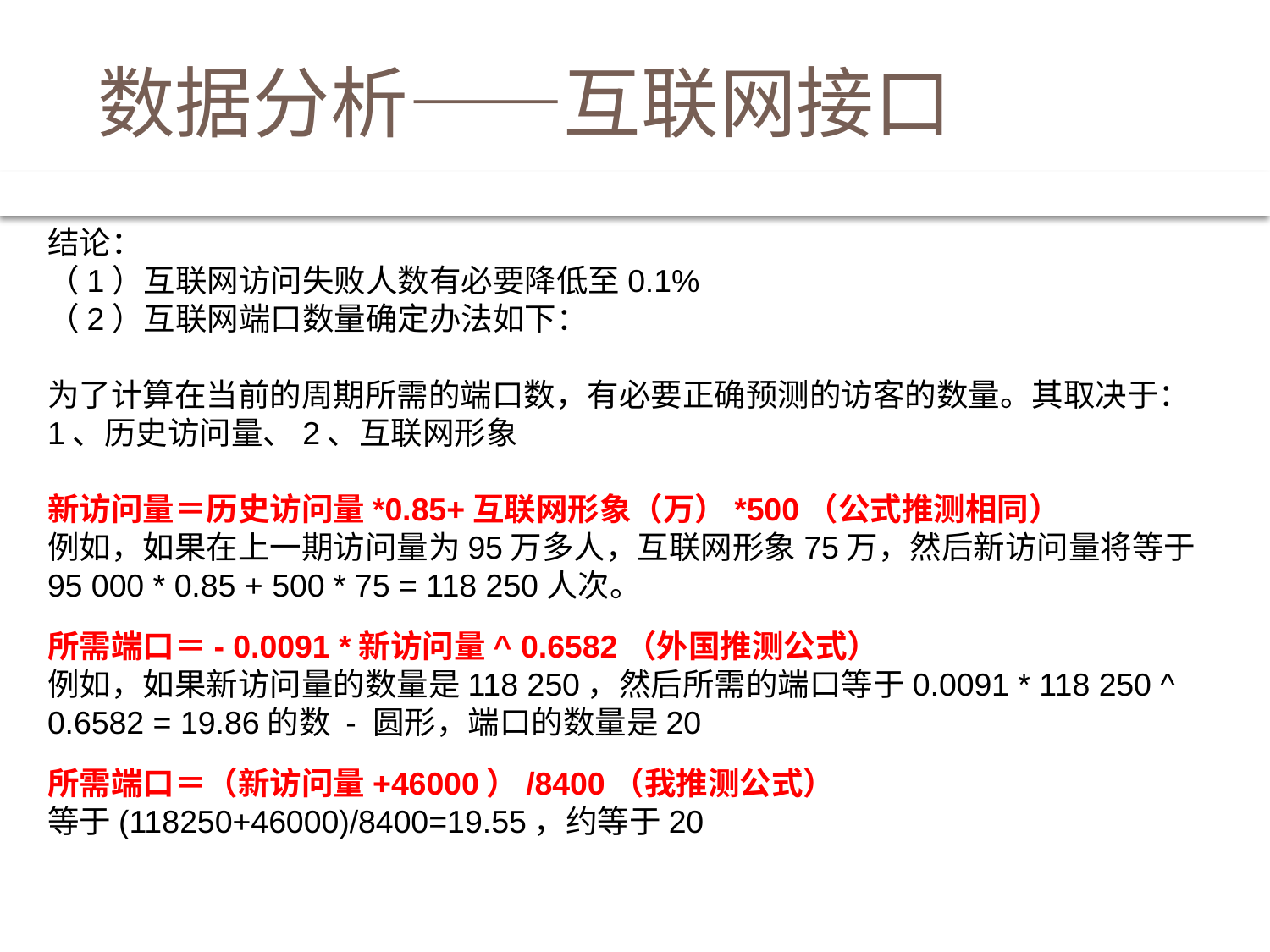

# 数据分析——互联网接口
结论：
（1）互联网访问失败人数有必要降低至0.1%
（2）互联网端口数量确定办法如下：

为了计算在当前的周期所需的端口数，有必要正确预测的访客的数量。其取决于：
1、历史访问量、2、互联网形象

新访问量＝历史访问量*0.85+互联网形象（万）*500（公式推测相同）
例如，如果在上一期访问量为95万多人，互联网形象75万，然后新访问量将等于95 000 * 0.85 + 500 * 75 = 118 250人次。

所需端口＝- 0.0091 *新访问量^ 0.6582（外国推测公式）
例如，如果新访问量的数量是118 250，然后所需的端口等于0.0091 * 118 250 ^ 0.6582 = 19.86的数 - 圆形，端口的数量是20

所需端口＝（新访问量+46000）/8400（我推测公式）
等于(118250+46000)/8400=19.55，约等于20